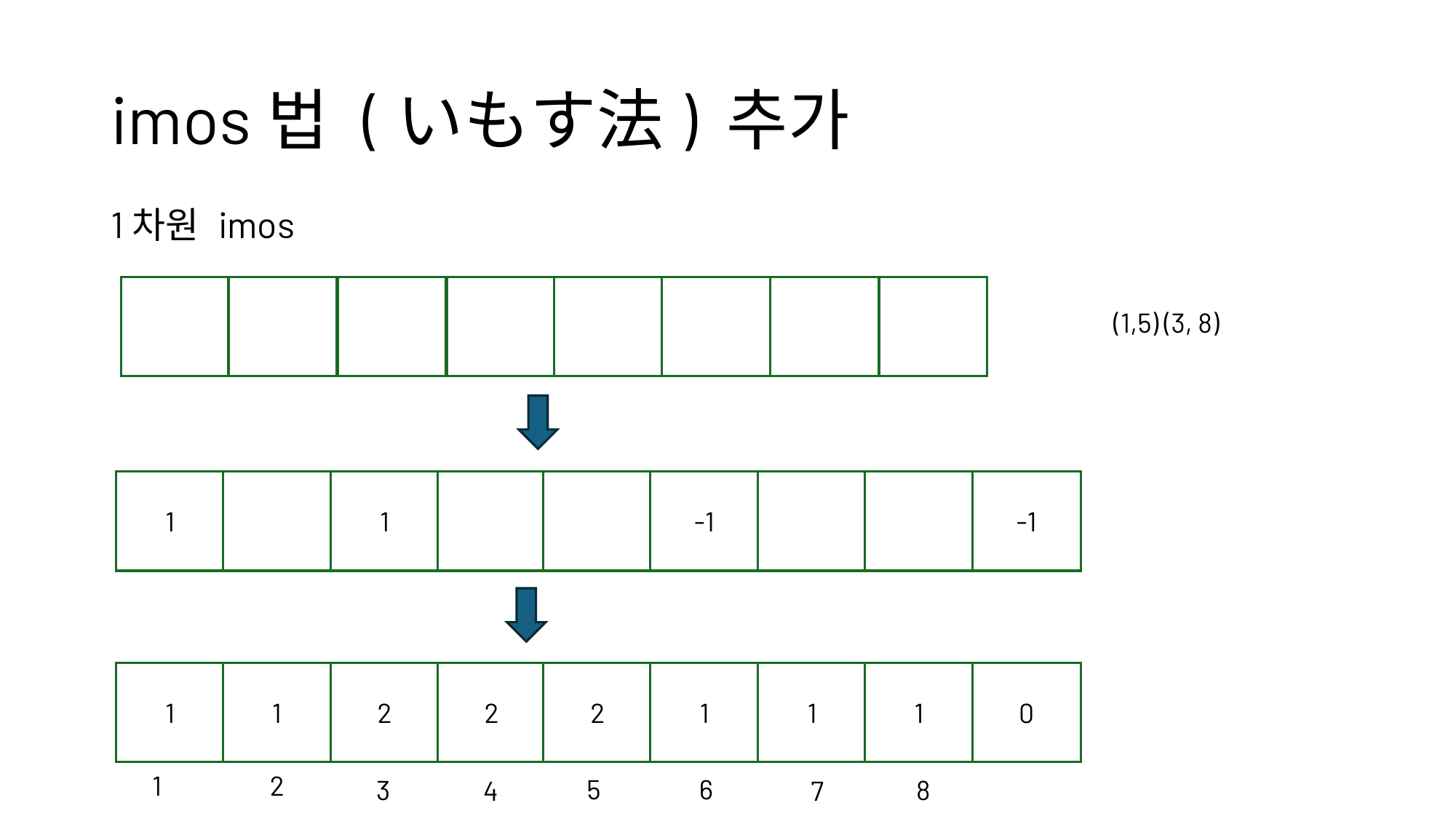

# imos법 (いもす法) 추가
1차원 imos

(1,5) (3, 8)

1

1

-1

-1

1
1
2
2
2
1
1
1
0
1
2
5
6
3
8
4
7